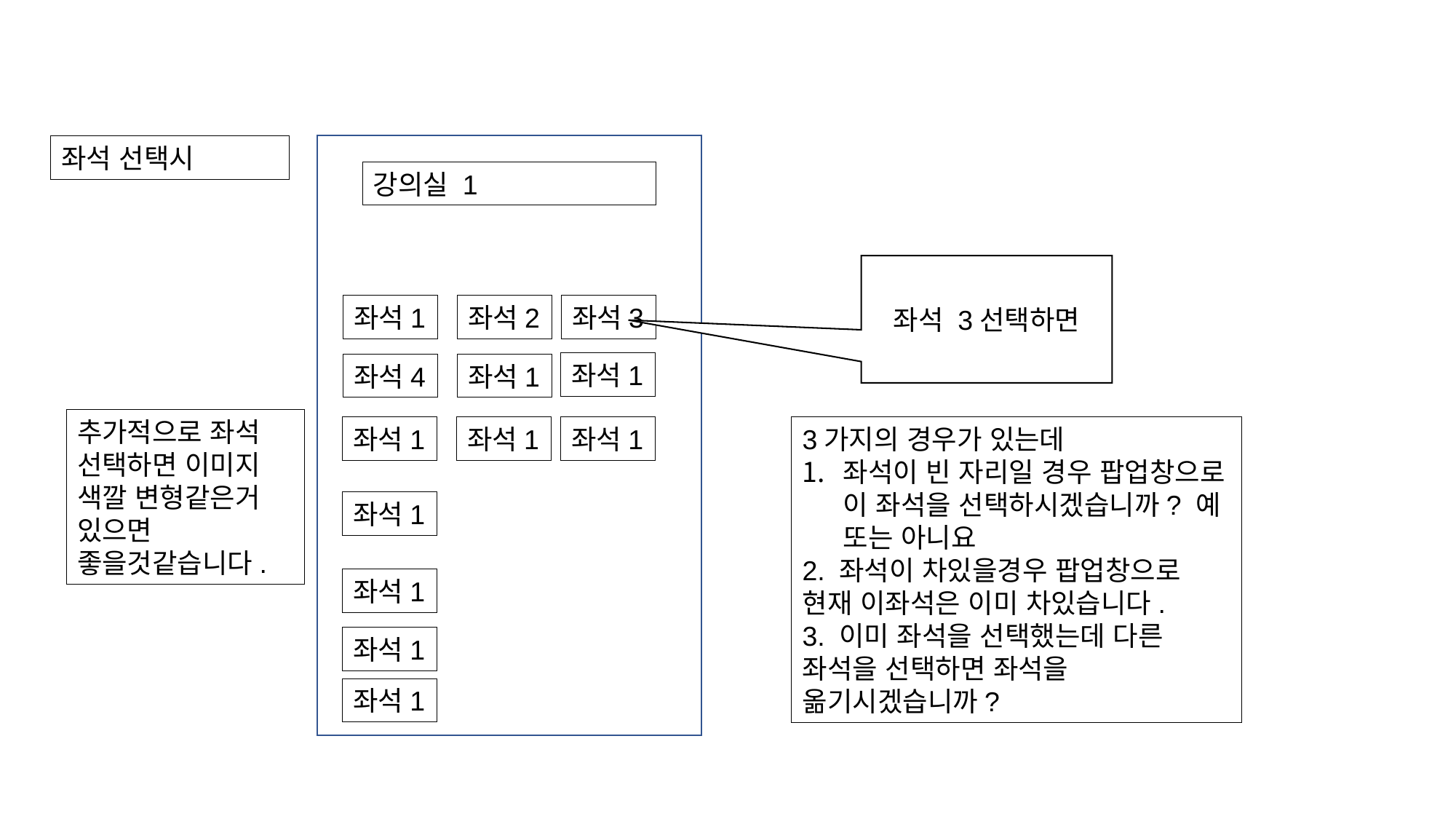

좌석 선택시
강의실 1
좌석 3선택하면
좌석1
좌석2
좌석3
좌석1
좌석4
좌석1
추가적으로 좌석 선택하면 이미지 색깔 변형같은거 있으면 좋을것같습니다.
좌석1
좌석1
좌석1
3가지의 경우가 있는데
좌석이 빈 자리일 경우 팝업창으로 이 좌석을 선택하시겠습니까? 예 또는 아니요
2. 좌석이 차있을경우 팝업창으로 현재 이좌석은 이미 차있습니다.
3. 이미 좌석을 선택했는데 다른 좌석을 선택하면 좌석을 옮기시겠습니까?
좌석1
좌석1
좌석1
좌석1